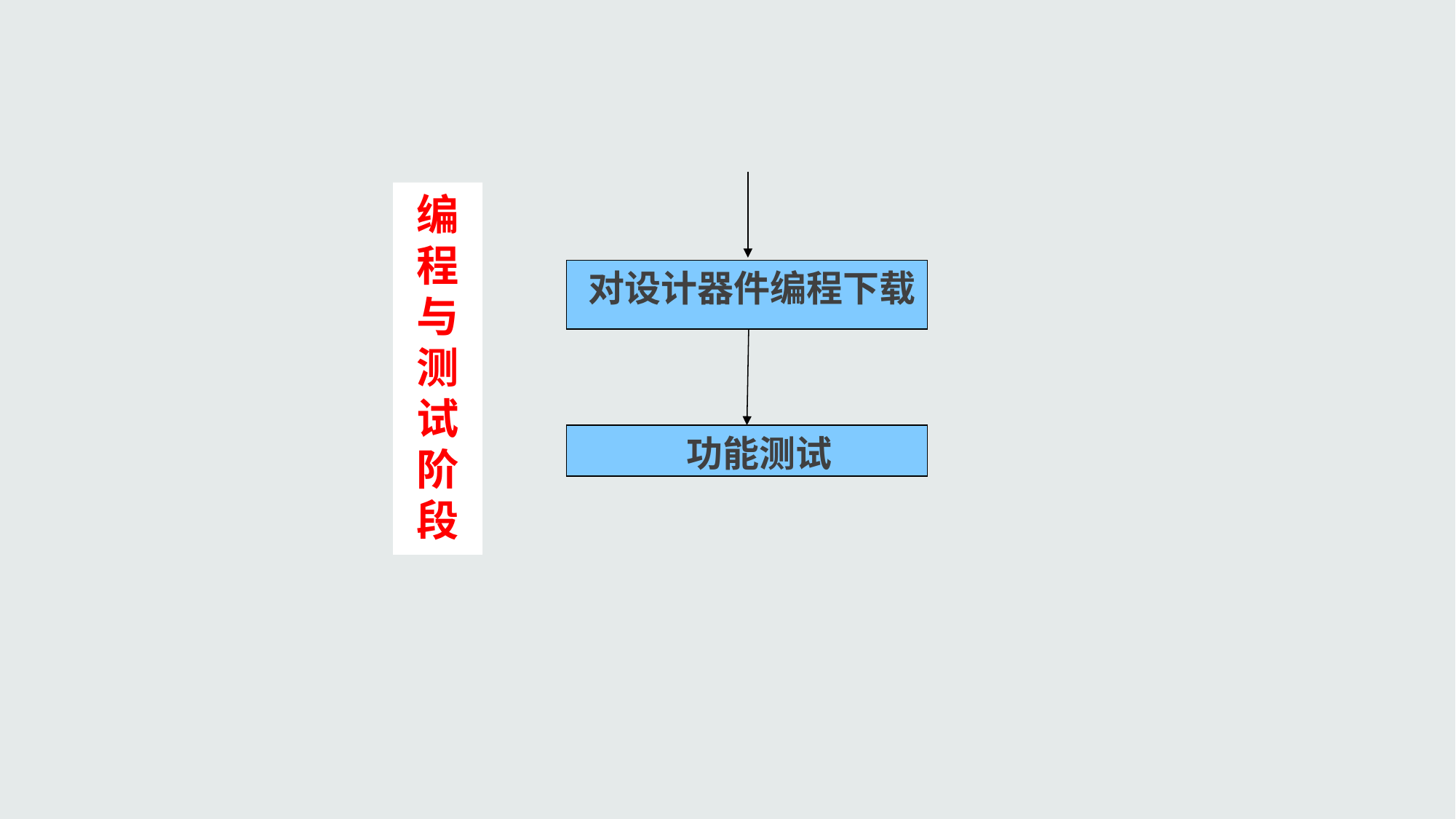

编
程
与
测
试
阶
段
  对设计器件编程下载

  	功能测试